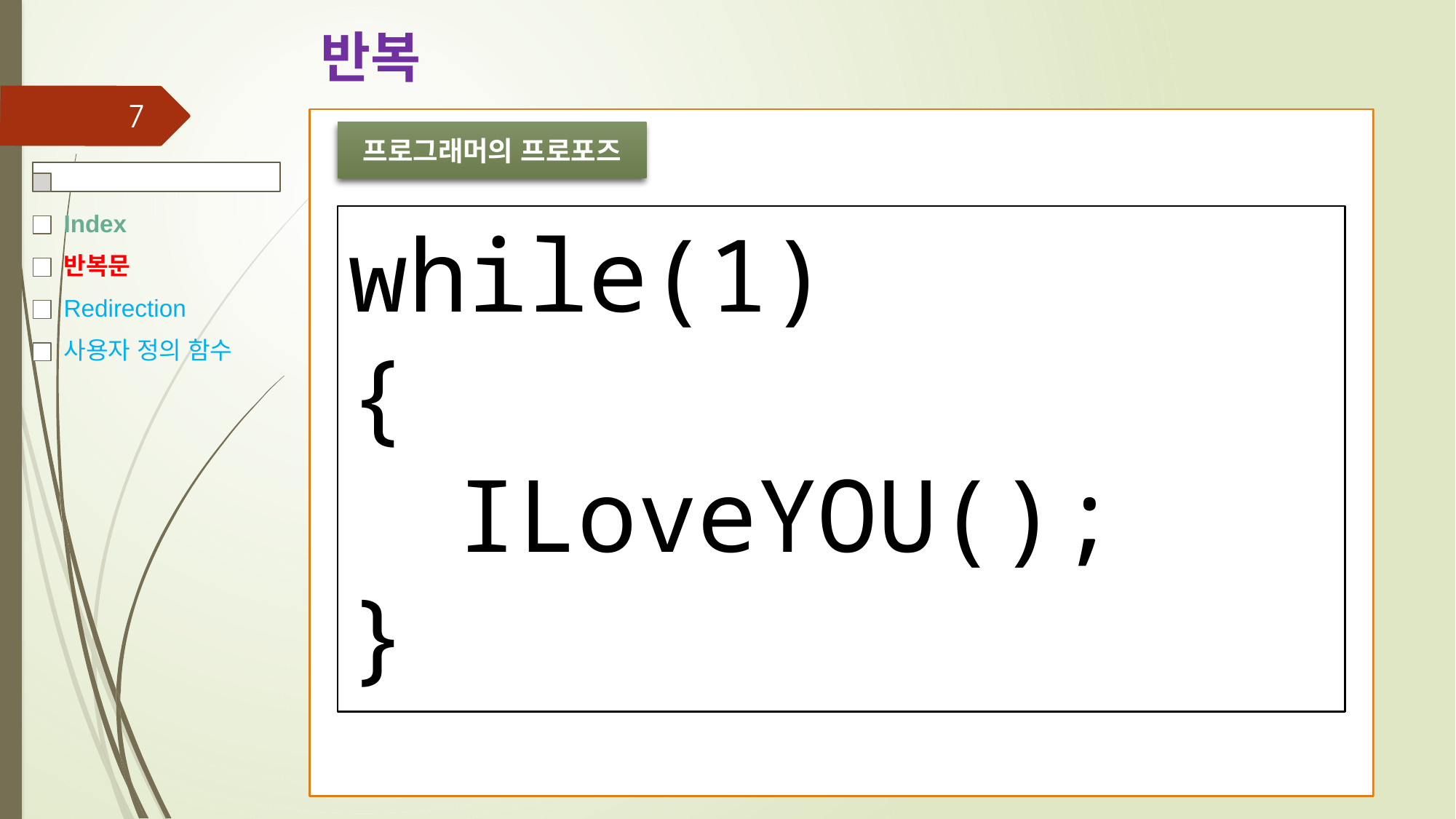

# 반복
7

Index

반복문

Redirection

사용자 정의 함수

프로그래머의 프로포즈
while(1)
{
	ILoveYOU();
}